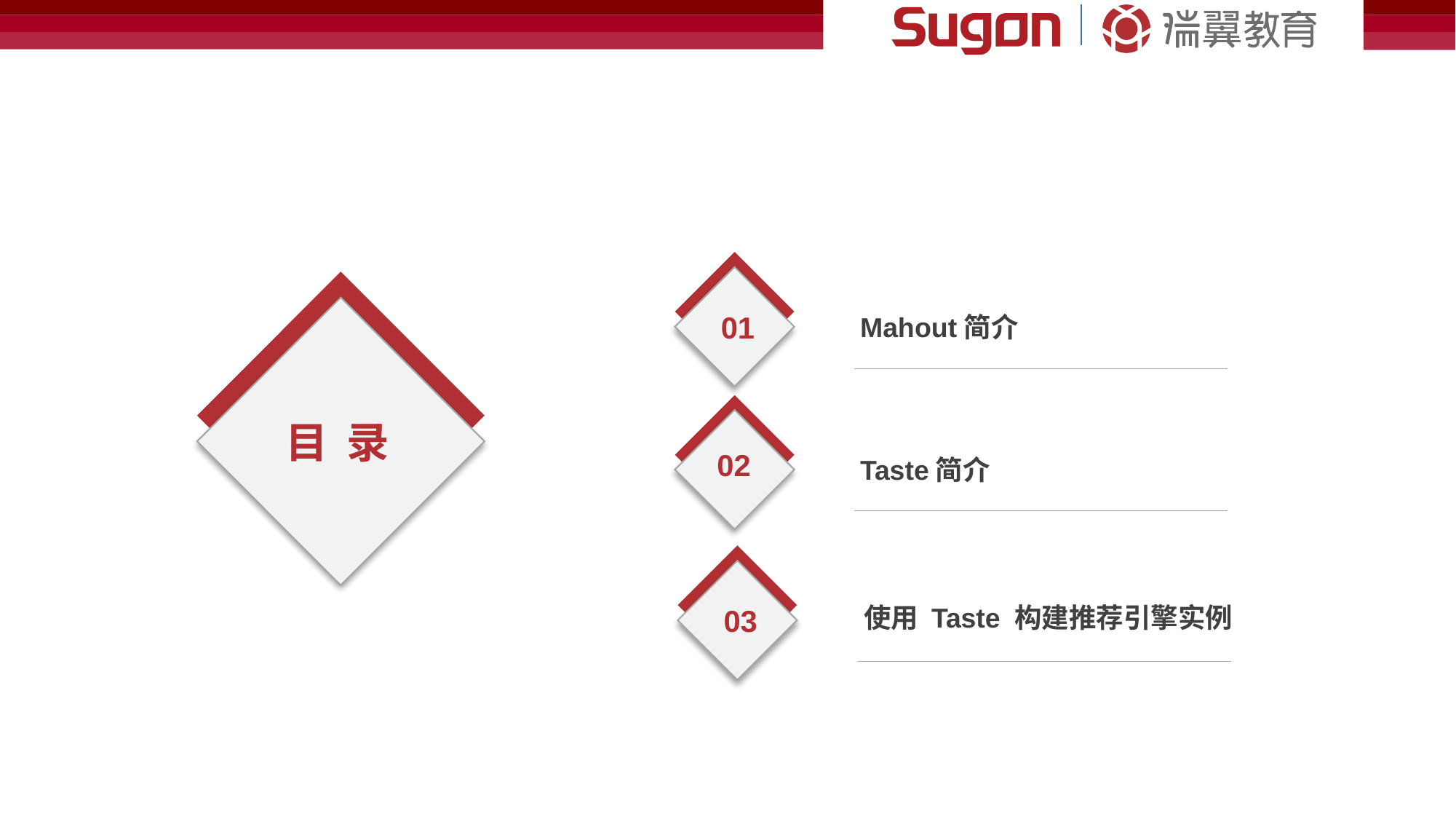

01

Mahout简介

02
目  录
Taste简介

03
使用 Taste 构建推荐引擎实例